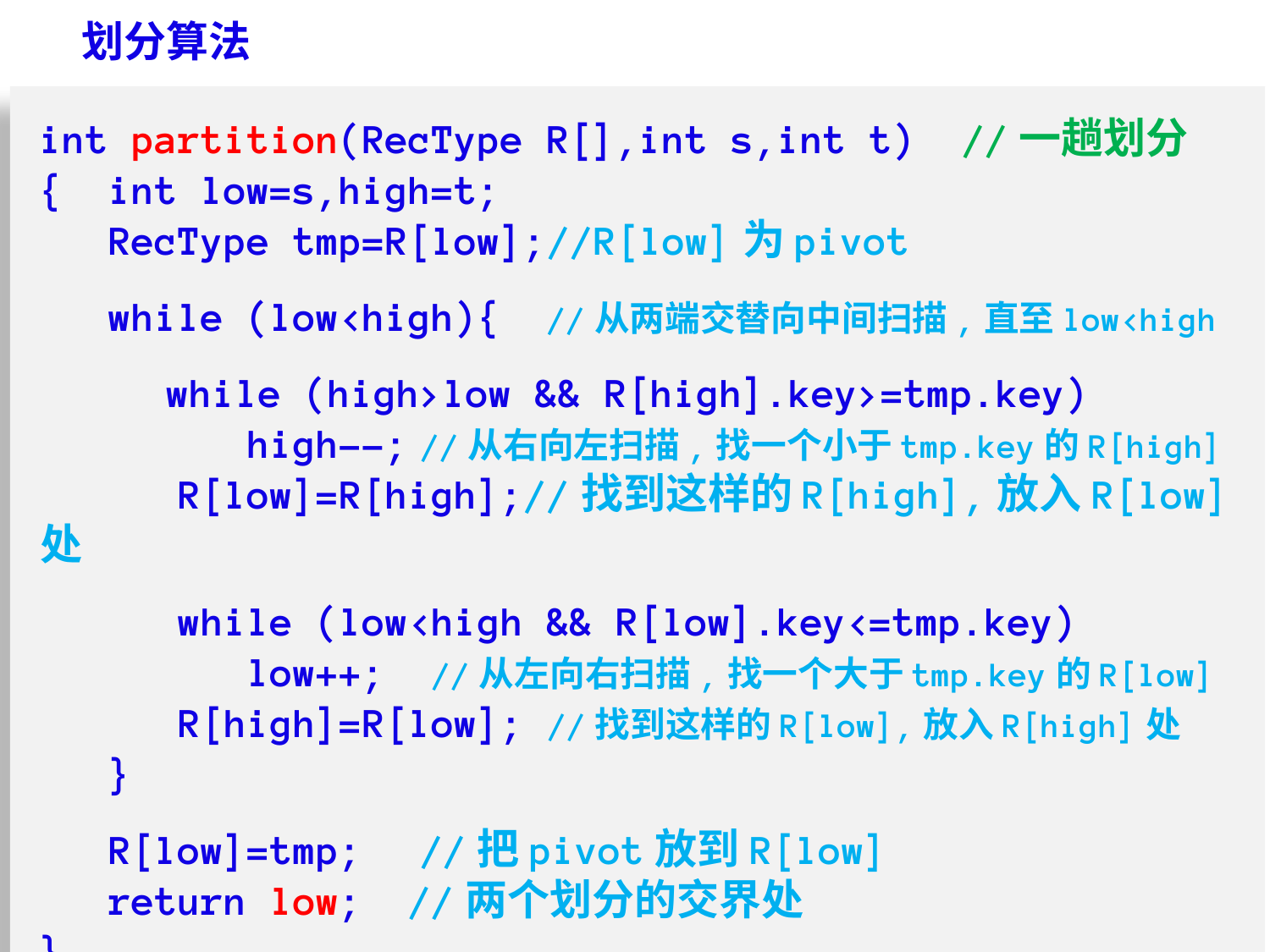

划分算法
int partition(RecType R[],int s,int t)  //一趟划分
{  int low=s,high=t;
   RecType tmp=R[low];	//R[low]为pivot
   while (low<high){  //从两端交替向中间扫描,直至low<high
	while (high>low && R[high].key>=tmp.key)
         high--;	//从右向左扫描,找一个小于tmp.key的R[high]
      R[low]=R[high];//找到这样的R[high],放入R[low]处
      while (low<high && R[low].key<=tmp.key)
         low++;  //从左向右扫描,找一个大于tmp.key的R[low]
      R[high]=R[low];	//找到这样的R[low],放入R[high]处
   }
   R[low]=tmp;	//把pivot放到R[low]
   return low;  //两个划分的交界处
}